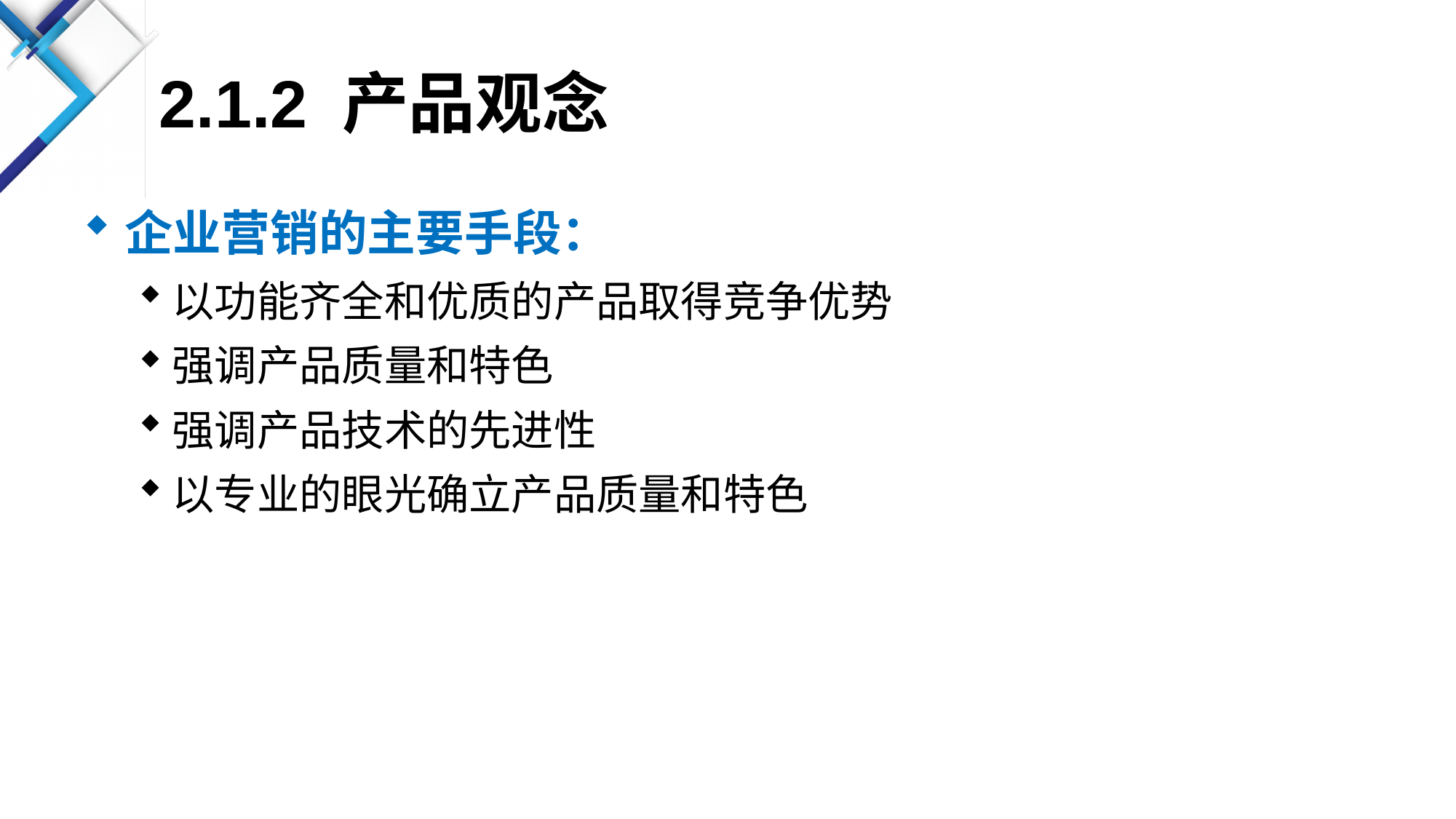

# 2.1.2 产品观念
企业营销的主要手段：
以功能齐全和优质的产品取得竞争优势
强调产品质量和特色
强调产品技术的先进性
以专业的眼光确立产品质量和特色